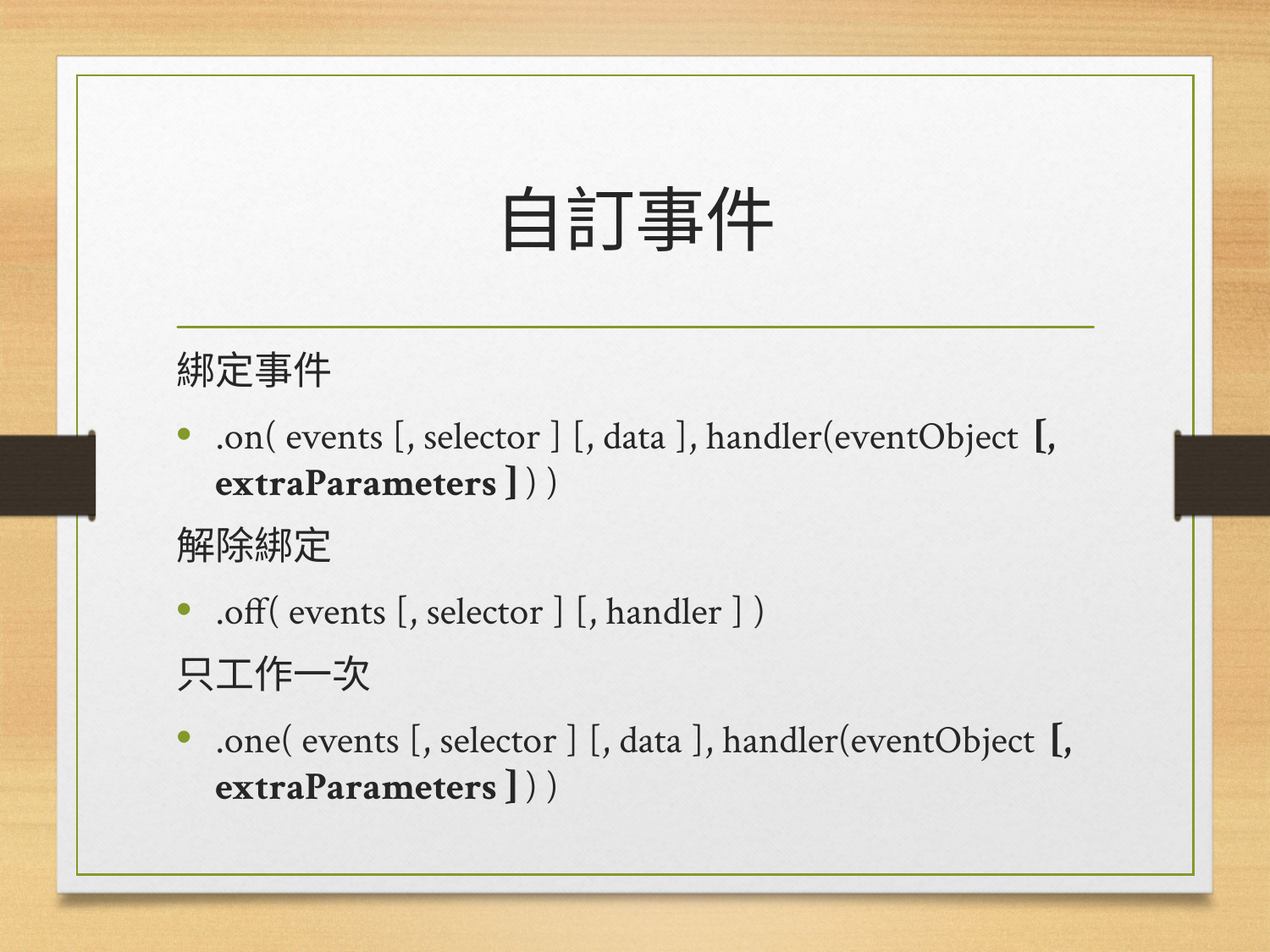

# 自訂事件
綁定事件
.on( events [, selector ] [, data ], handler(eventObject  [, extraParameters ] ) )
解除綁定
.off( events [, selector ] [, handler ] )
只工作一次
.one( events [, selector ] [, data ], handler(eventObject  [, extraParameters ] ) )